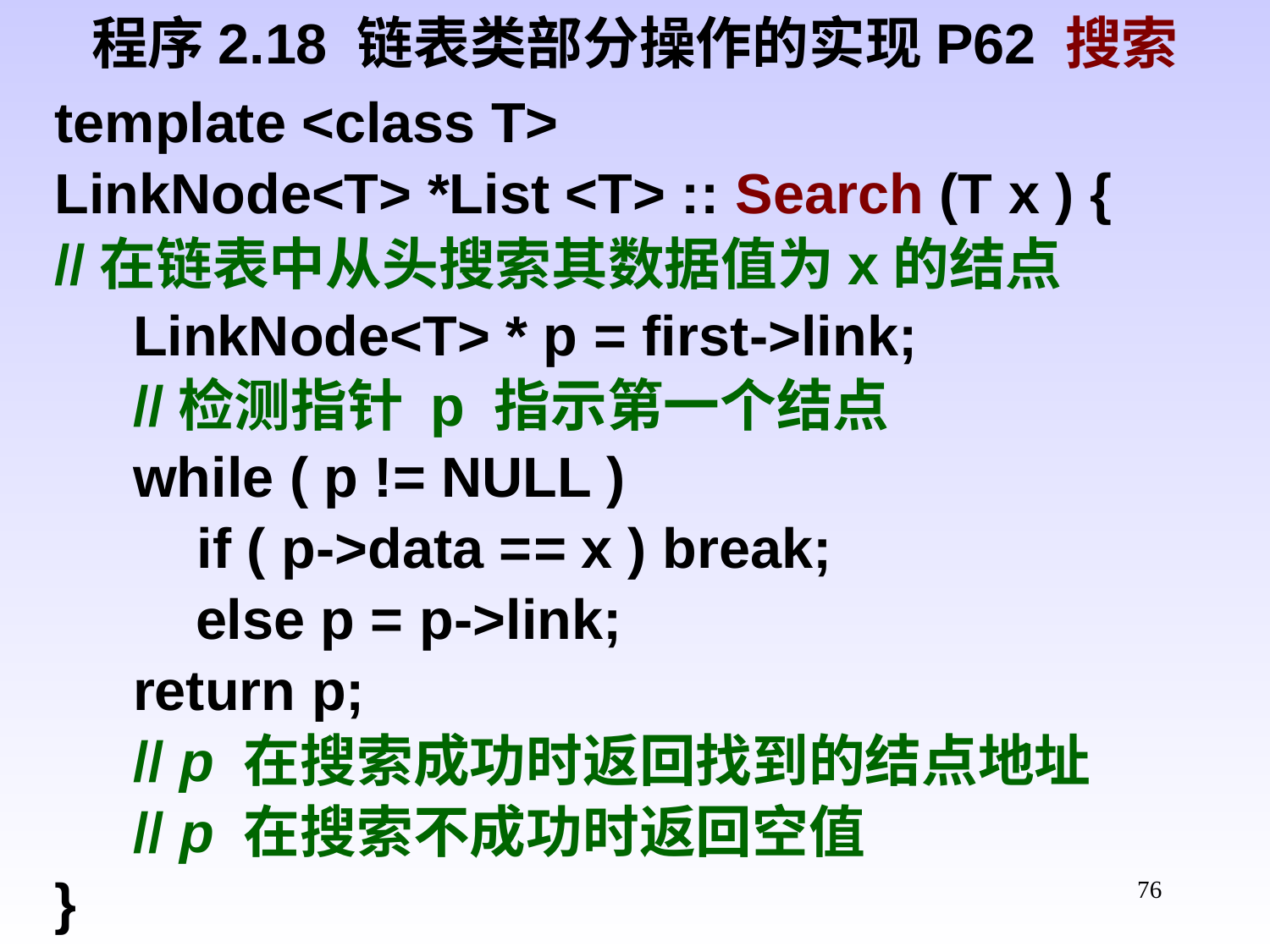

程序2.18 链表类部分操作的实现P62 搜索
template <class T>
LinkNode<T> *List <T> :: Search (T x ) {
//在链表中从头搜索其数据值为x的结点
     LinkNode<T> * p = first->link;
     //检测指针 p 指示第一个结点
     while ( p != NULL )
            if ( p->data == x ) break;
         else p = p->link;
     return p;
     // p 在搜索成功时返回找到的结点地址
     // p 在搜索不成功时返回空值
}
76